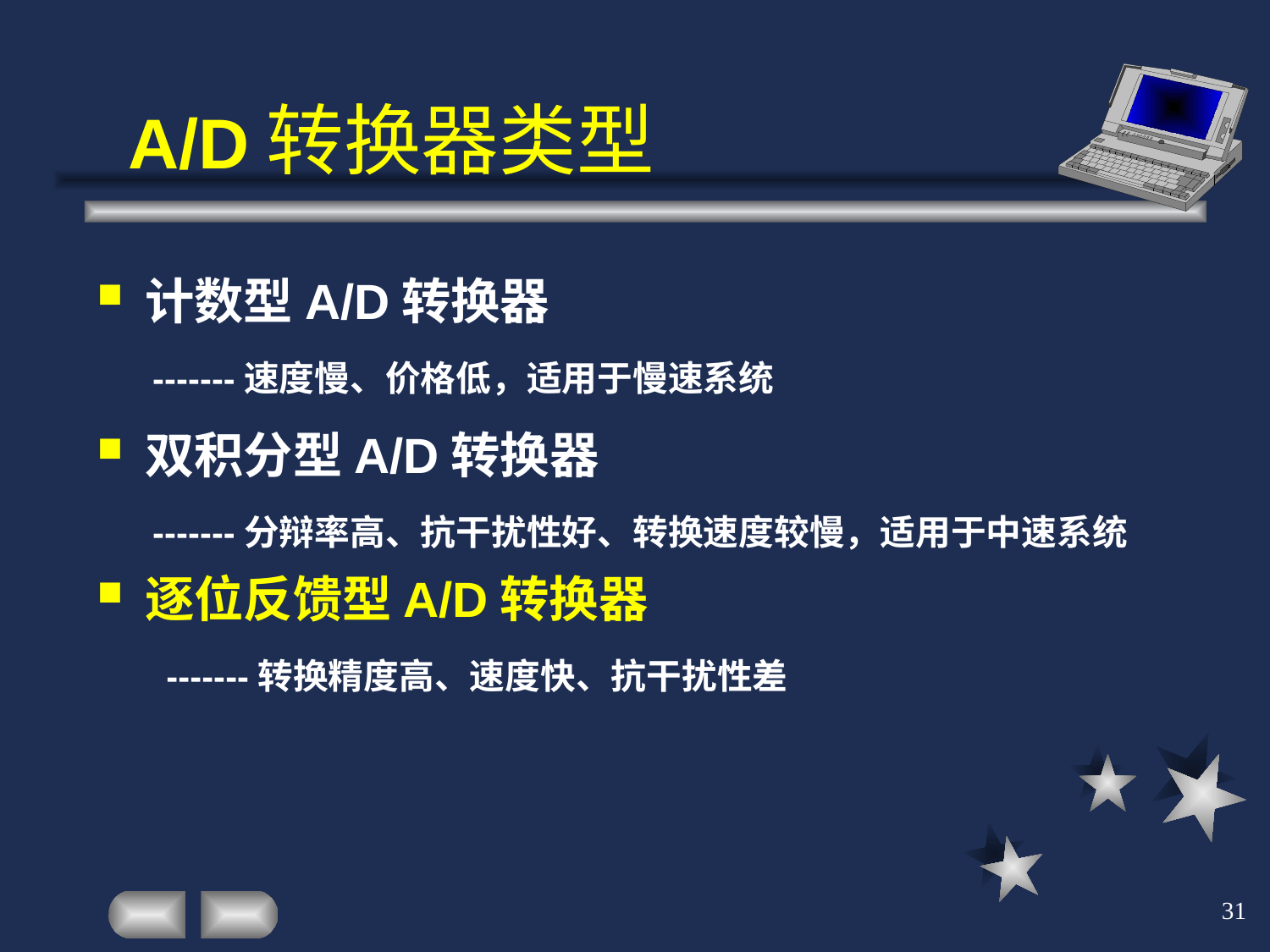

# A/D转换器类型
计数型A/D转换器
    -------速度慢、价格低，适用于慢速系统
双积分型A/D转换器
    -------分辩率高、抗干扰性好、转换速度较慢，适用于中速系统
逐位反馈型A/D转换器
     -------转换精度高、速度快、抗干扰性差
31